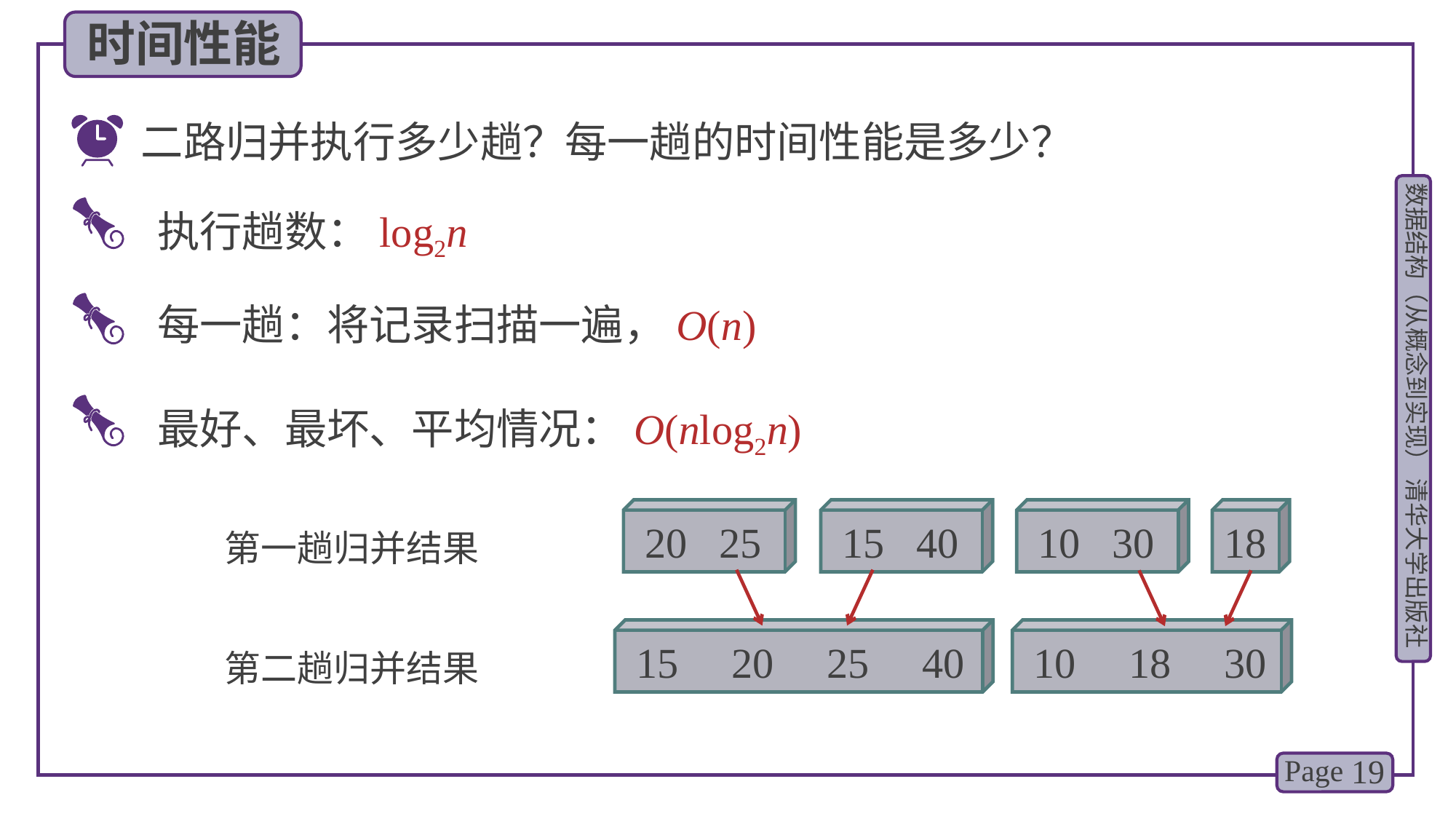

时间性能

二路归并执行多少趟？每一趟的时间性能是多少？

 执行趟数：log2n

 每一趟：将记录扫描一遍，O(n)

 最好、最坏、平均情况：O(nlog2n)

 20   25
 15   40
 10   30
18
第一趟归并结果
 15     20     25     40
 10     18     30
第二趟归并结果